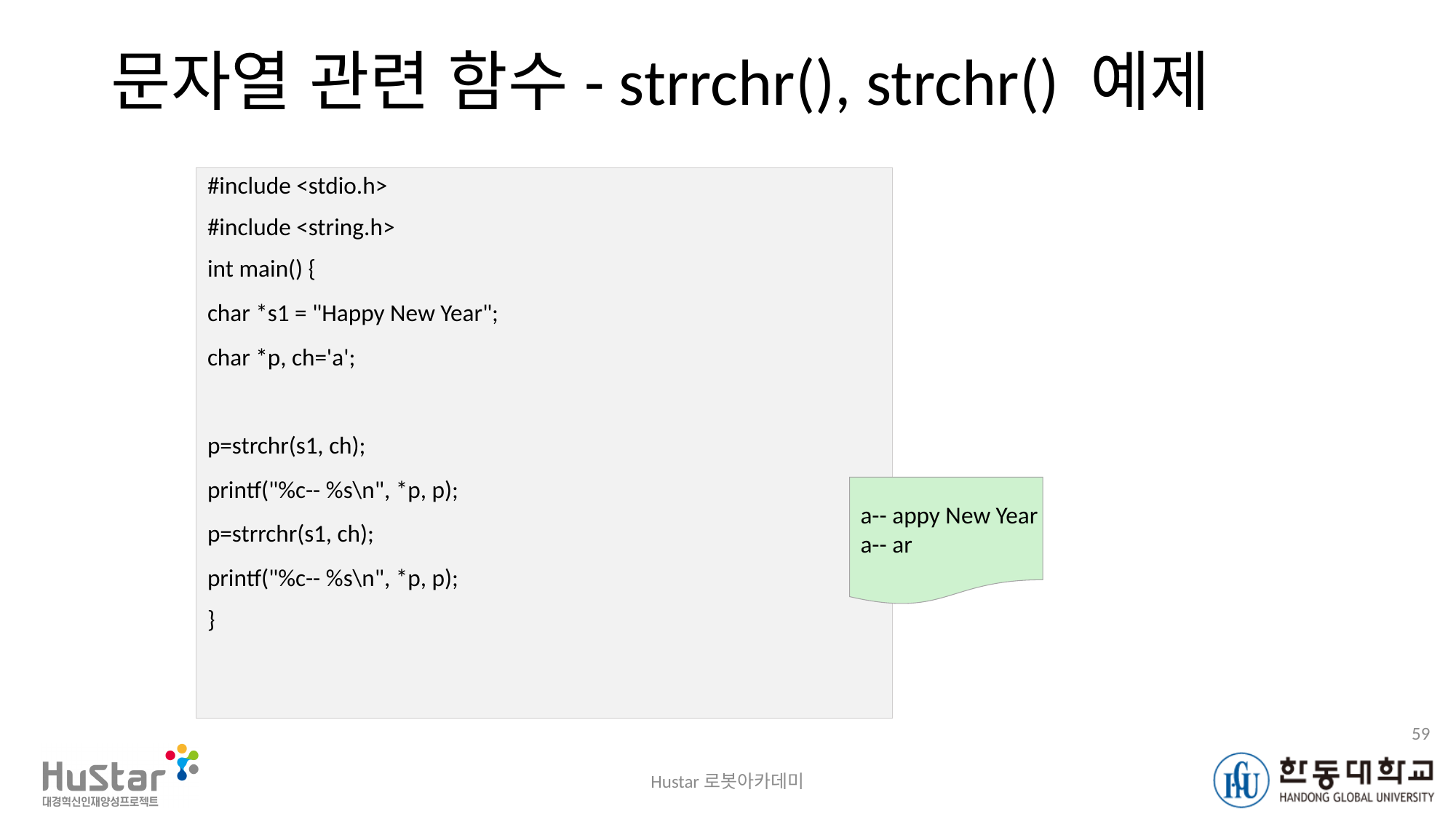

# 문자열 관련 함수- strrchr(), strchr() 예제

#include <stdio.h>
#include <string.h>
int main() {
char *s1 = "Happy New Year";
char *p, ch='a';

p=strchr(s1, ch);
printf("%c-- %s\n", *p, p);
p=strrchr(s1, ch);
printf("%c-- %s\n", *p, p);
}
a-- appy New Year
a-- ar
59
Hustar로봇아카데미